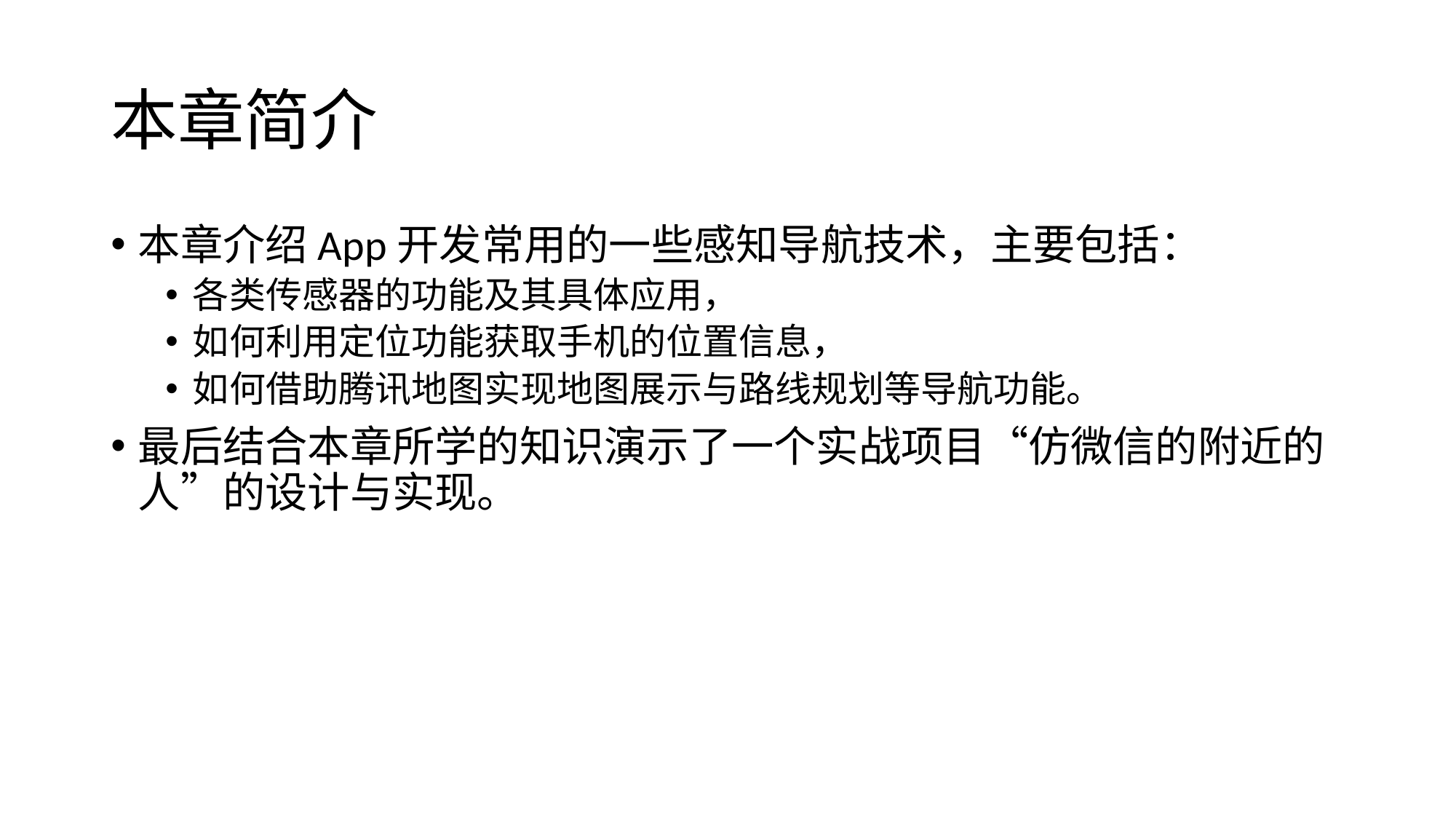

# 本章简介
本章介绍App开发常用的一些感知导航技术，主要包括：
各类传感器的功能及其具体应用，
如何利用定位功能获取手机的位置信息，
如何借助腾讯地图实现地图展示与路线规划等导航功能。
最后结合本章所学的知识演示了一个实战项目“仿微信的附近的人”的设计与实现。